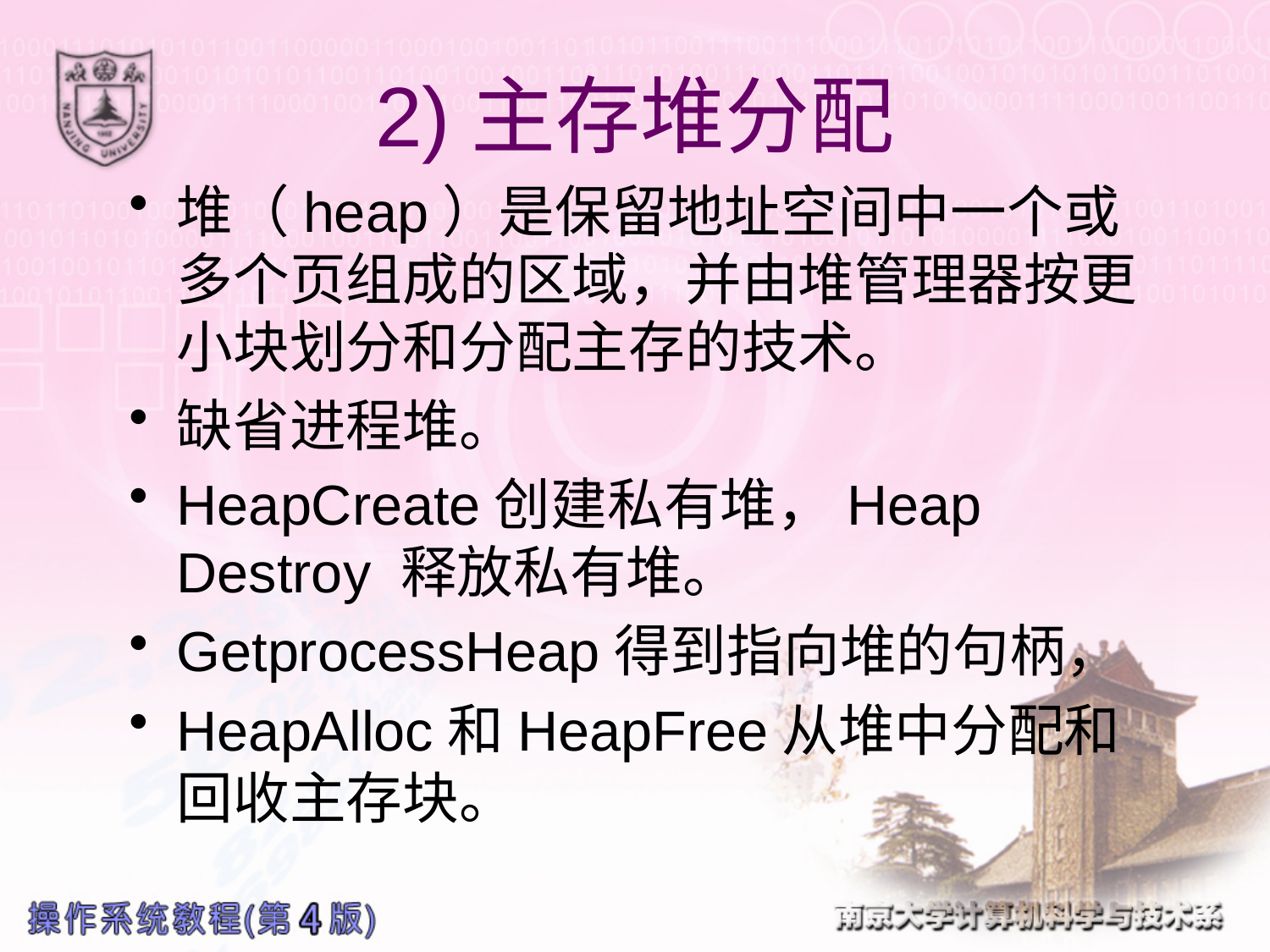

# 2)主存堆分配
堆（heap）是保留地址空间中一个或多个页组成的区域，并由堆管理器按更小块划分和分配主存的技术。
缺省进程堆。
HeapCreate创建私有堆，Heap Destroy 释放私有堆。
GetprocessHeap得到指向堆的句柄，
HeapAlloc和HeapFree从堆中分配和回收主存块。